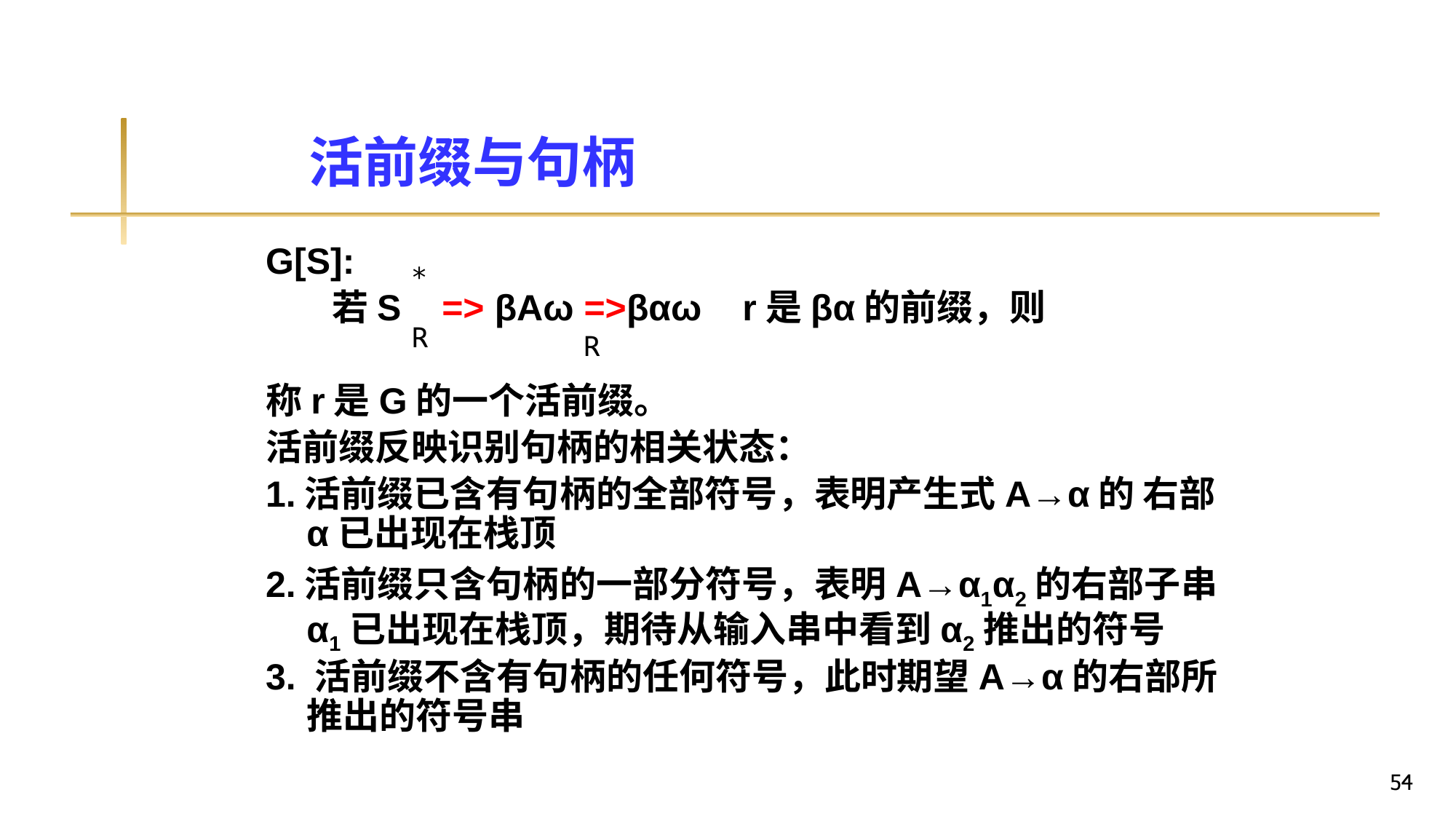

# 活前缀与句柄
G[S]:
       若S    => βAω =>βαω    r是βα的前缀，则

称r是G的一个活前缀。
活前缀反映识别句柄的相关状态：
1.活前缀已含有句柄的全部符号，表明产生式A→α的 右部α已出现在栈顶
2.活前缀只含句柄的一部分符号，表明A→α1α2的右部子串α1已出现在栈顶，期待从输入串中看到α2推出的符号
3. 活前缀不含有句柄的任何符号，此时期望A→α的右部所推出的符号串

*
R
R
54